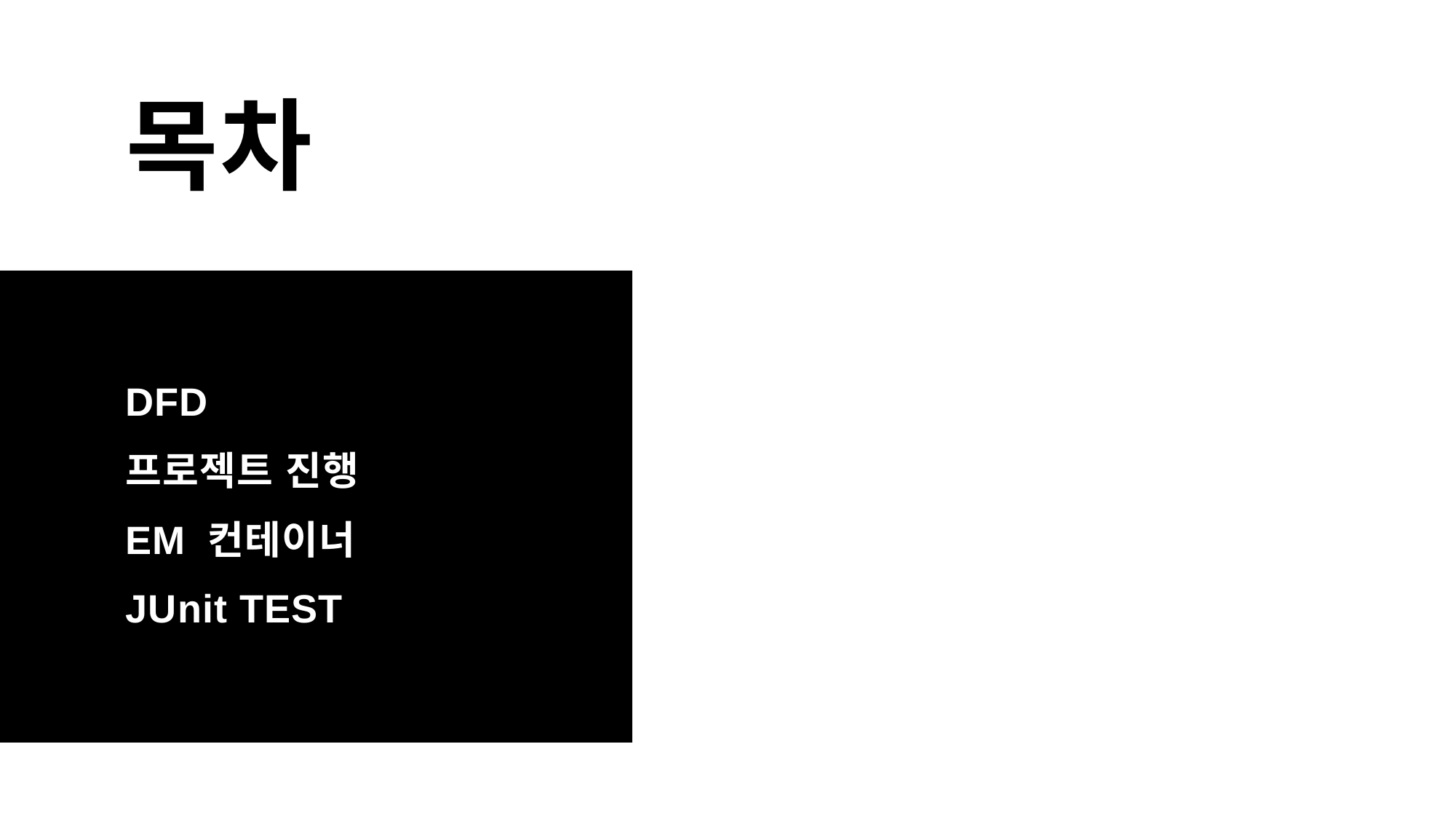

# 목차
DFD
프로젝트 진행
EM 컨테이너
JUnit TEST